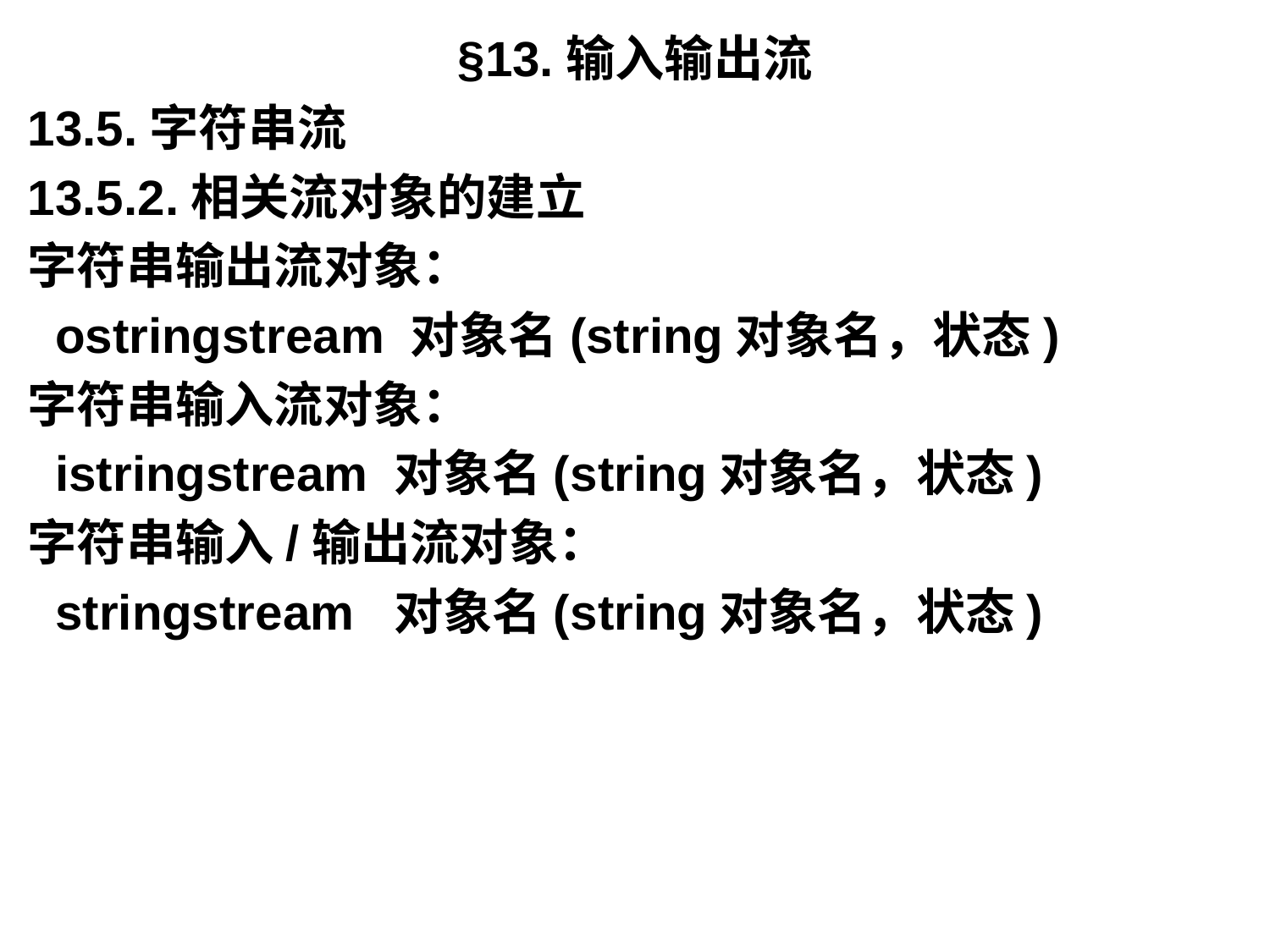

§13.输入输出流
13.5.字符串流
13.5.2.相关流对象的建立
字符串输出流对象：
  ostringstream 对象名(string对象名，状态)
字符串输入流对象：
  istringstream 对象名(string对象名，状态)
字符串输入/输出流对象：
  stringstream  对象名(string对象名，状态)